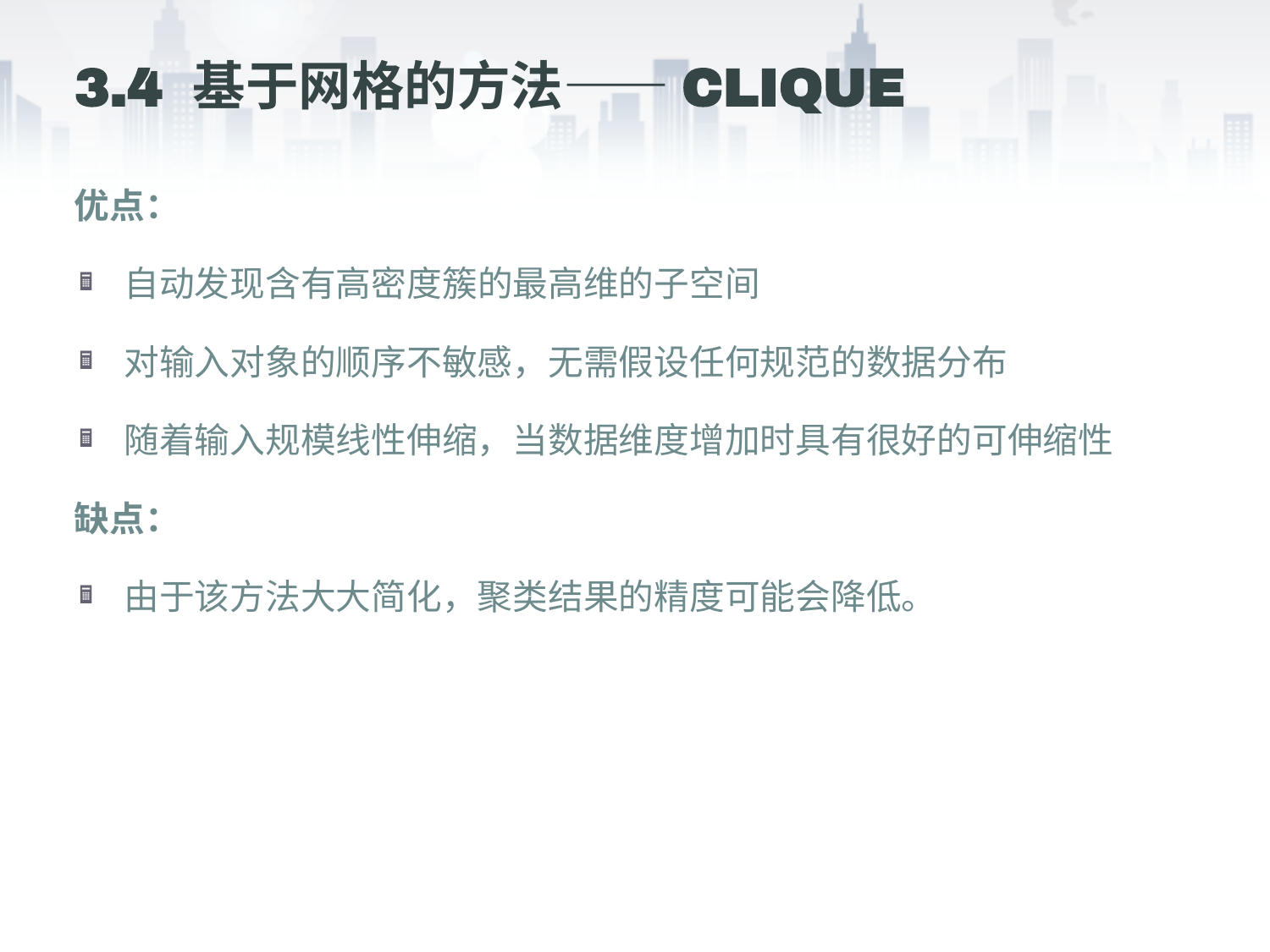

# 3.4 基于网格的方法——CLIQUE
优点：
自动发现含有高密度簇的最高维的子空间
对输入对象的顺序不敏感，无需假设任何规范的数据分布
随着输入规模线性伸缩，当数据维度增加时具有很好的可伸缩性
缺点：
由于该方法大大简化，聚类结果的精度可能会降低。